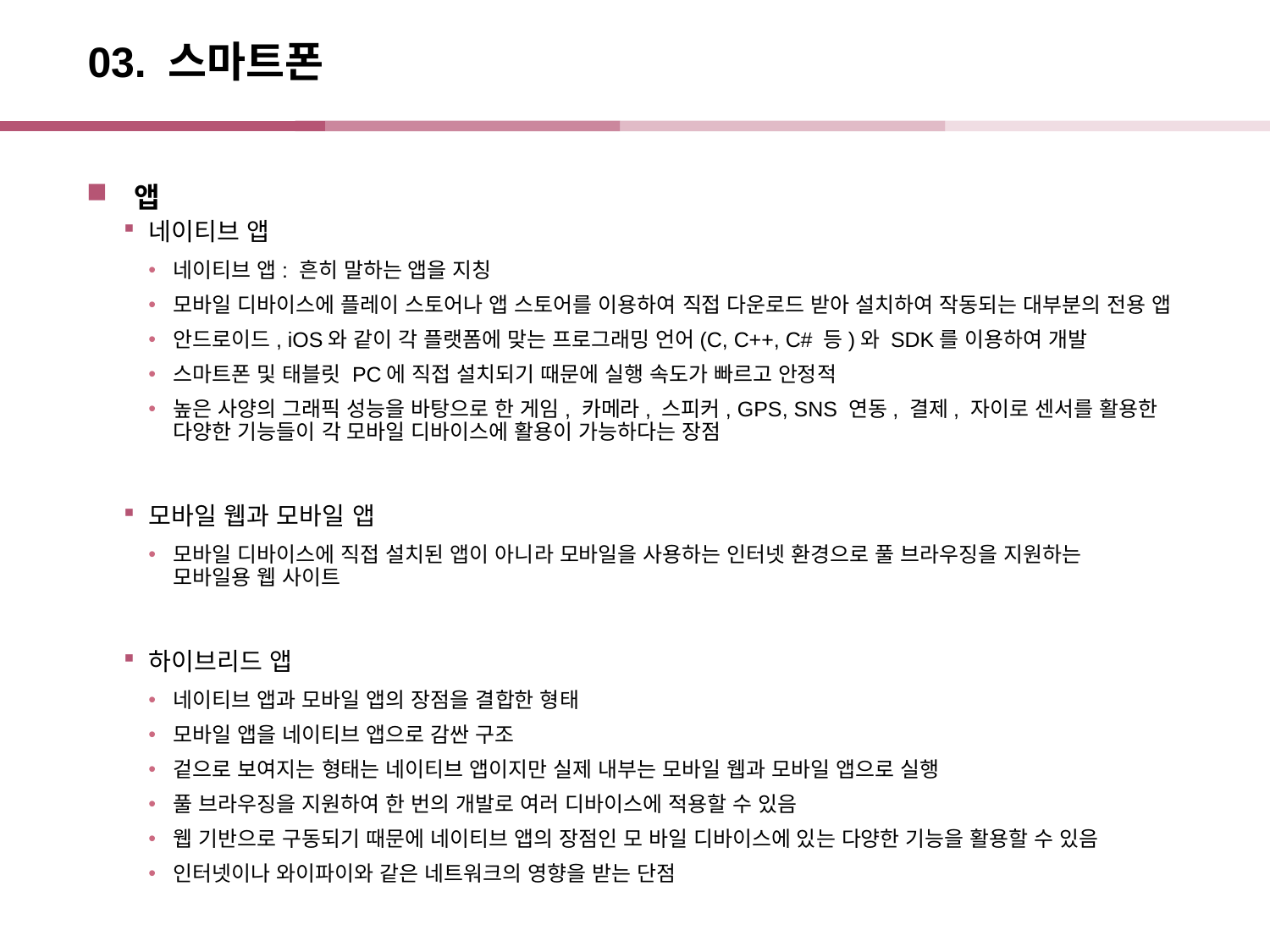

# 03. 스마트폰
앱
네이티브 앱
네이티브 앱: 흔히 말하는 앱을 지칭
모바일 디바이스에 플레이 스토어나 앱 스토어를 이용하여 직접 다운로드 받아 설치하여 작동되는 대부분의 전용 앱
안드로이드, iOS와 같이 각 플랫폼에 맞는 프로그래밍 언어(C, C++, C# 등)와 SDK를 이용하여 개발
스마트폰 및 태블릿 PC에 직접 설치되기 때문에 실행 속도가 빠르고 안정적
높은 사양의 그래픽 성능을 바탕으로 한 게임, 카메라, 스피커, GPS, SNS 연동, 결제, 자이로 센서를 활용한
다양한 기능들이 각 모바일 디바이스에 활용이 가능하다는 장점

모바일 웹과 모바일 앱
모바일 디바이스에 직접 설치된 앱이 아니라 모바일을 사용하는 인터넷 환경으로 풀 브라우징을 지원하는
모바일용 웹 사이트

하이브리드 앱
네이티브 앱과 모바일 앱의 장점을 결합한 형태
모바일 앱을 네이티브 앱으로 감싼 구조
겉으로 보여지는 형태는 네이티브 앱이지만 실제 내부는 모바일 웹과 모바일 앱으로 실행
풀 브라우징을 지원하여 한 번의 개발로 여러 디바이스에 적용할 수 있음
웹 기반으로 구동되기 때문에 네이티브 앱의 장점인 모 바일 디바이스에 있는 다양한 기능을 활용할 수 있음
인터넷이나 와이파이와 같은 네트워크의 영향을 받는 단점